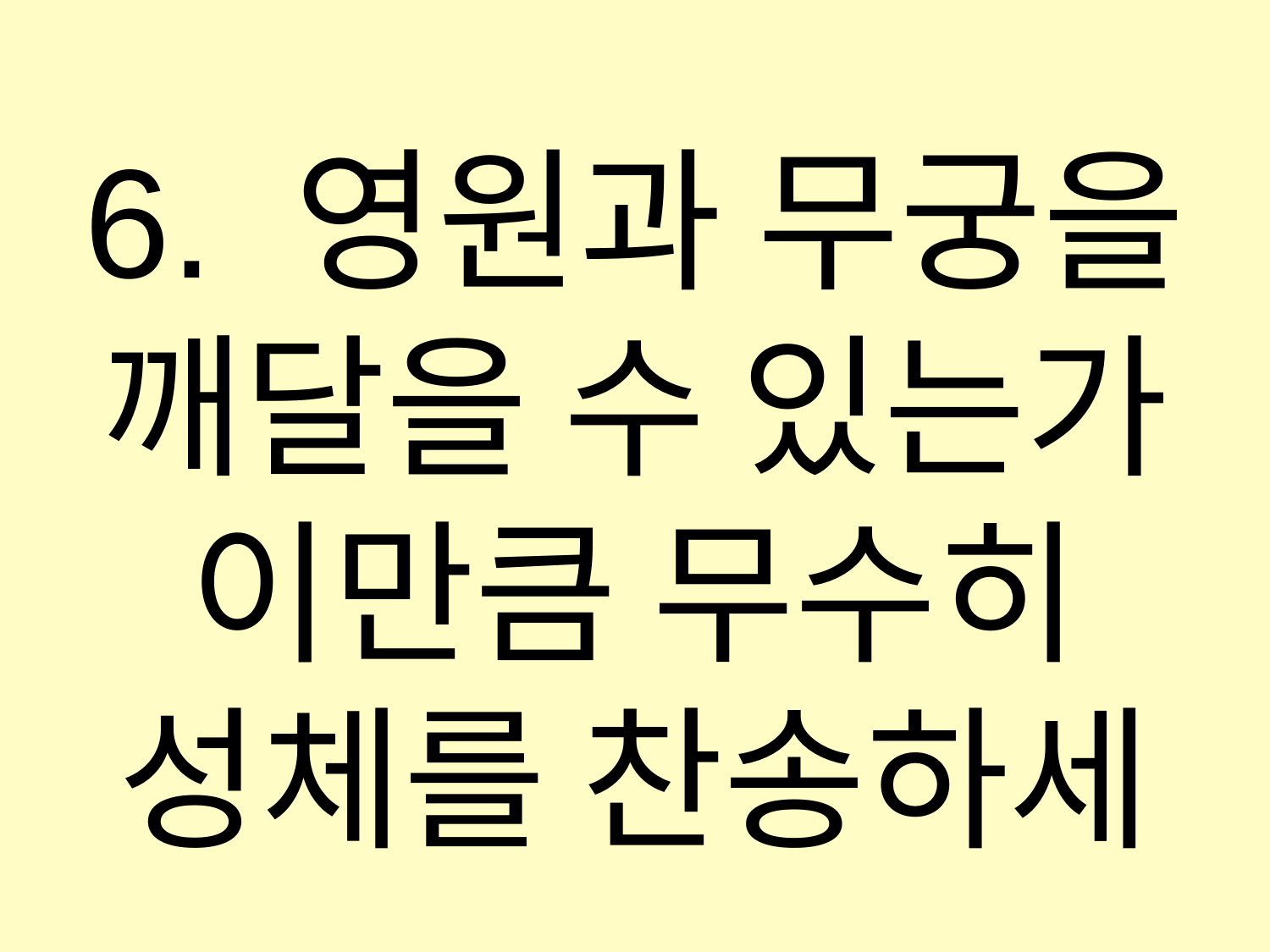

6. 영원과 무궁을
깨달을 수 있는가
이만큼 무수히
성체를 찬송하세